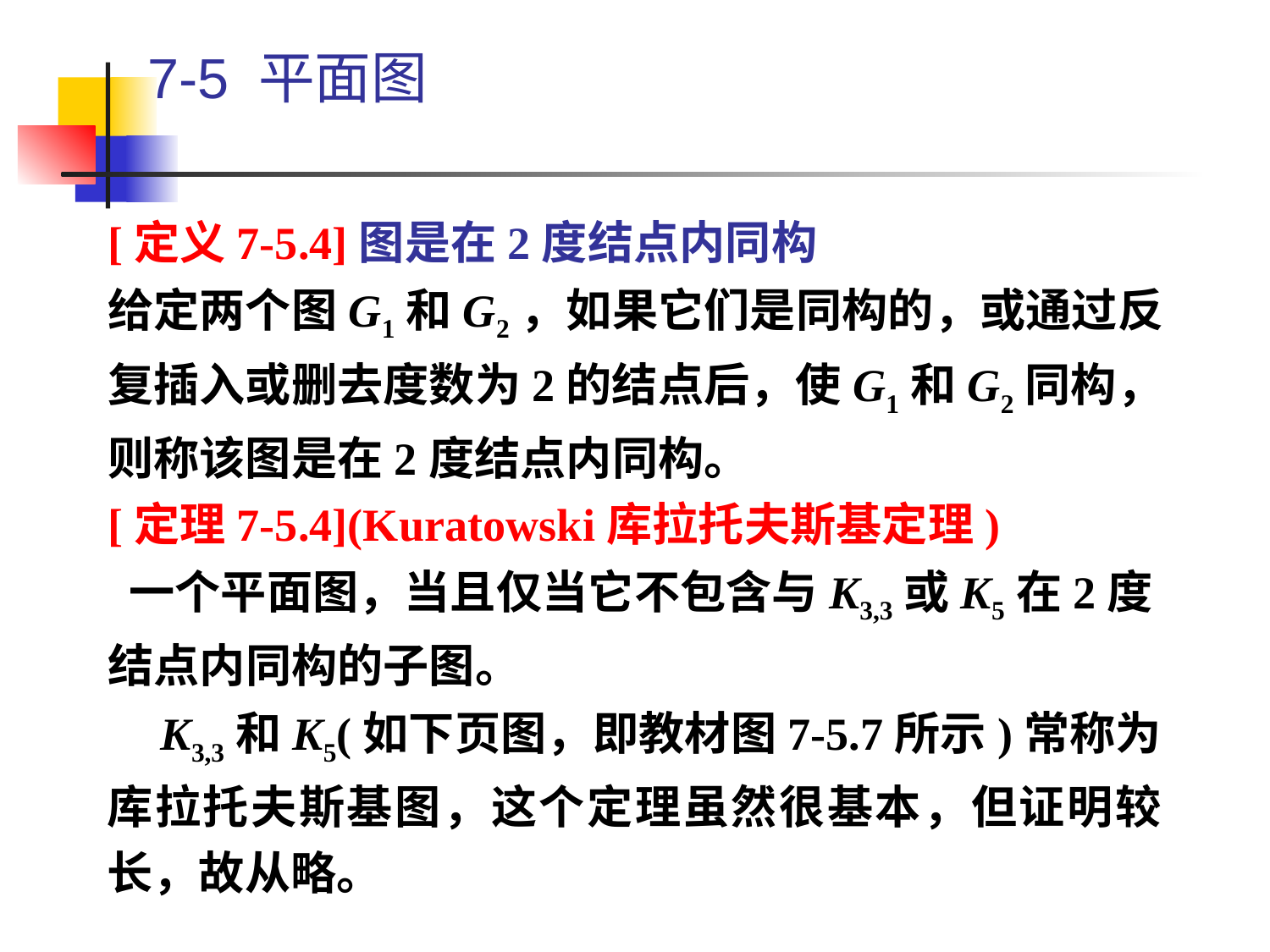

# 7-5 平面图
[定义7-5.4]图是在2度结点内同构
给定两个图G1和G2，如果它们是同构的，或通过反复插入或删去度数为2的结点后，使G1和G2同构，则称该图是在2度结点内同构。
[定理7-5.4](Kuratowski库拉托夫斯基定理)
 一个平面图，当且仅当它不包含与K3,3或K5在2度结点内同构的子图。
K3,3和K5(如下页图，即教材图7-5.7所示)常称为库拉托夫斯基图，这个定理虽然很基本，但证明较长，故从略。